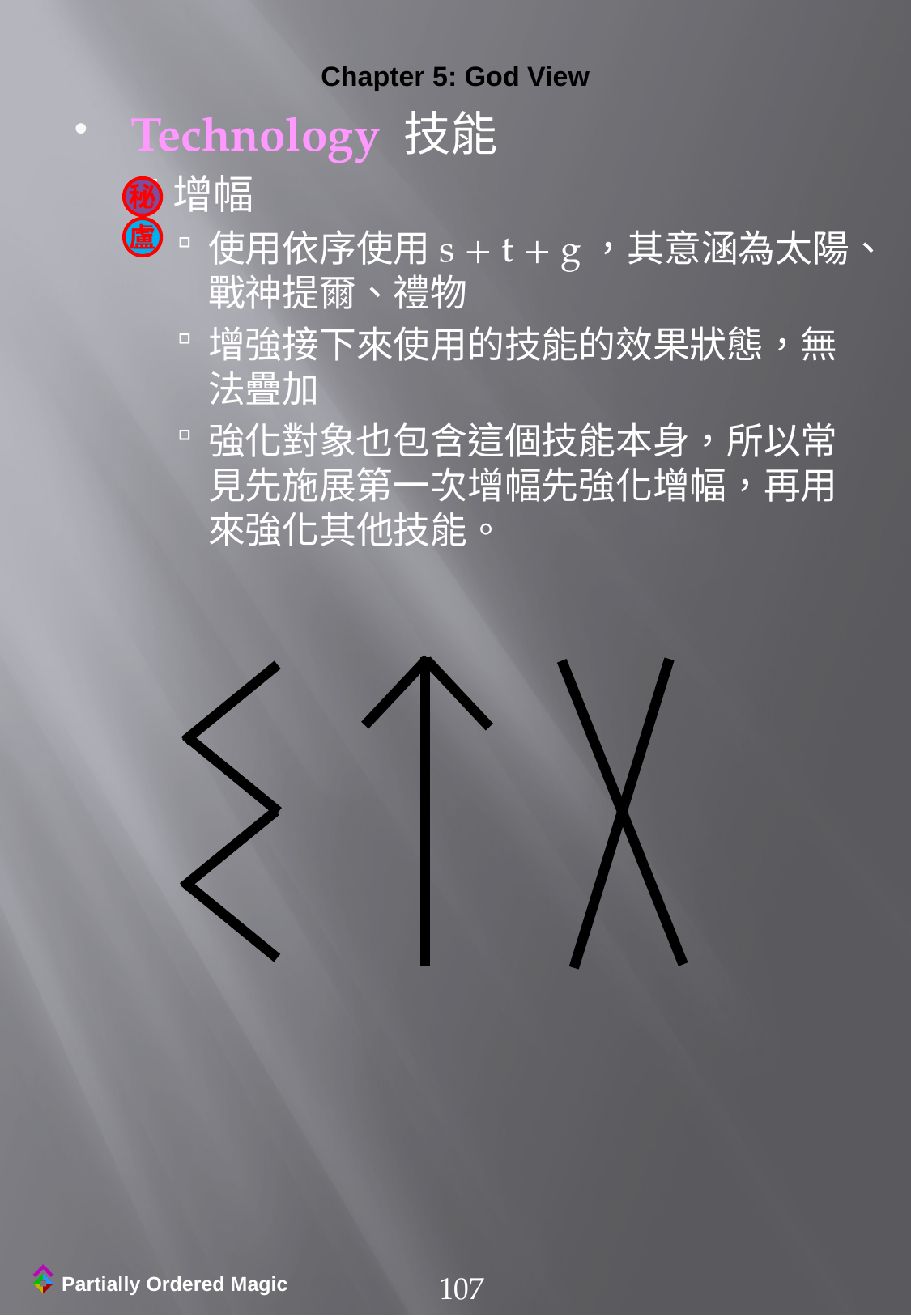

# Chapter 5: God View
Technology 技能
增幅
使用依序使用s + t + g，其意涵為太陽、戰神提爾、禮物
增強接下來使用的技能的效果狀態，無法疊加
強化對象也包含這個技能本身，所以常見先施展第一次增幅先強化增幅，再用來強化其他技能。
秘

盧